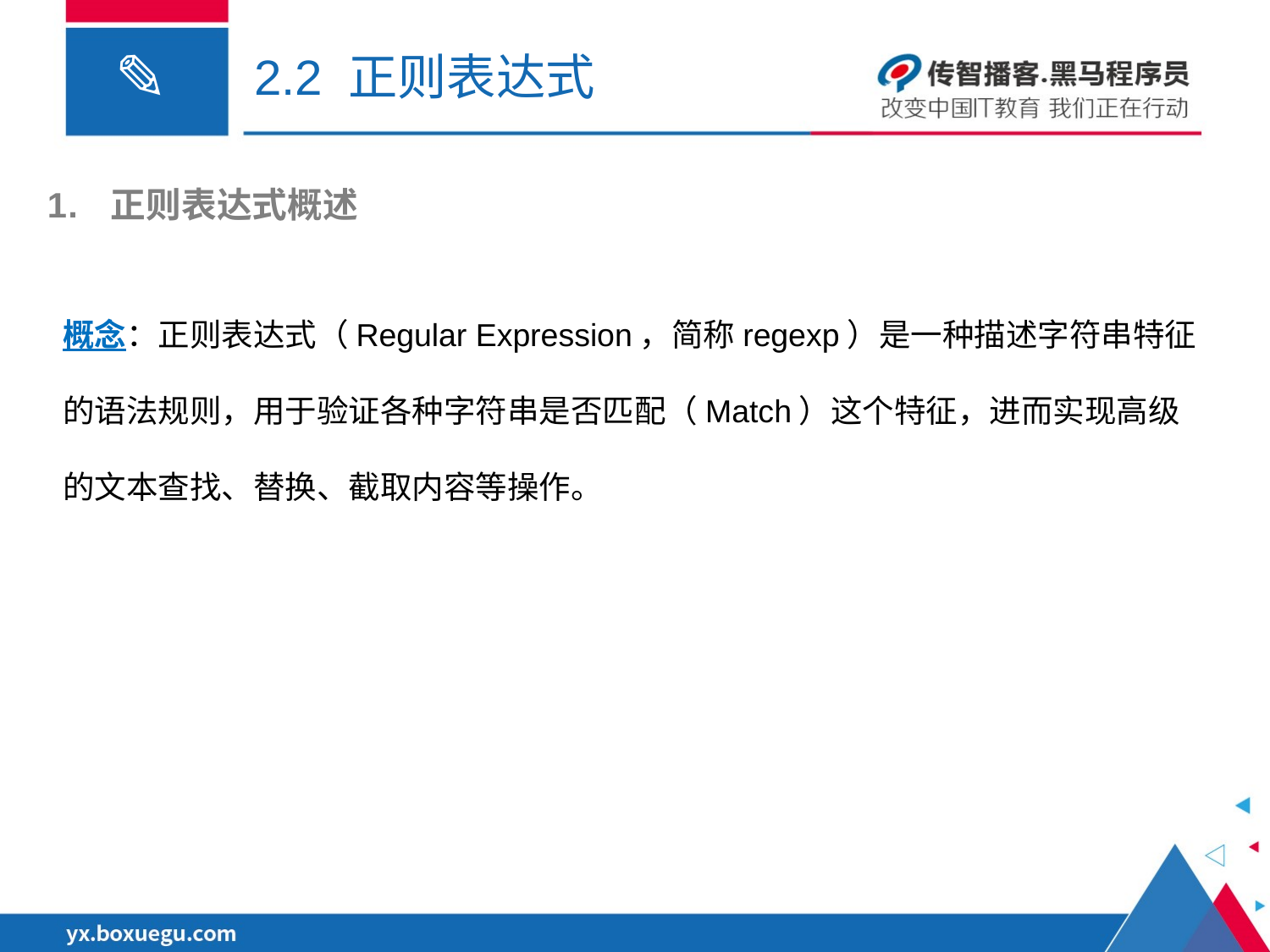

# 2.2 正则表达式
正则表达式概述
概念：正则表达式（Regular Expression，简称regexp）是一种描述字符串特征的语法规则，用于验证各种字符串是否匹配（Match）这个特征，进而实现高级的文本查找、替换、截取内容等操作。